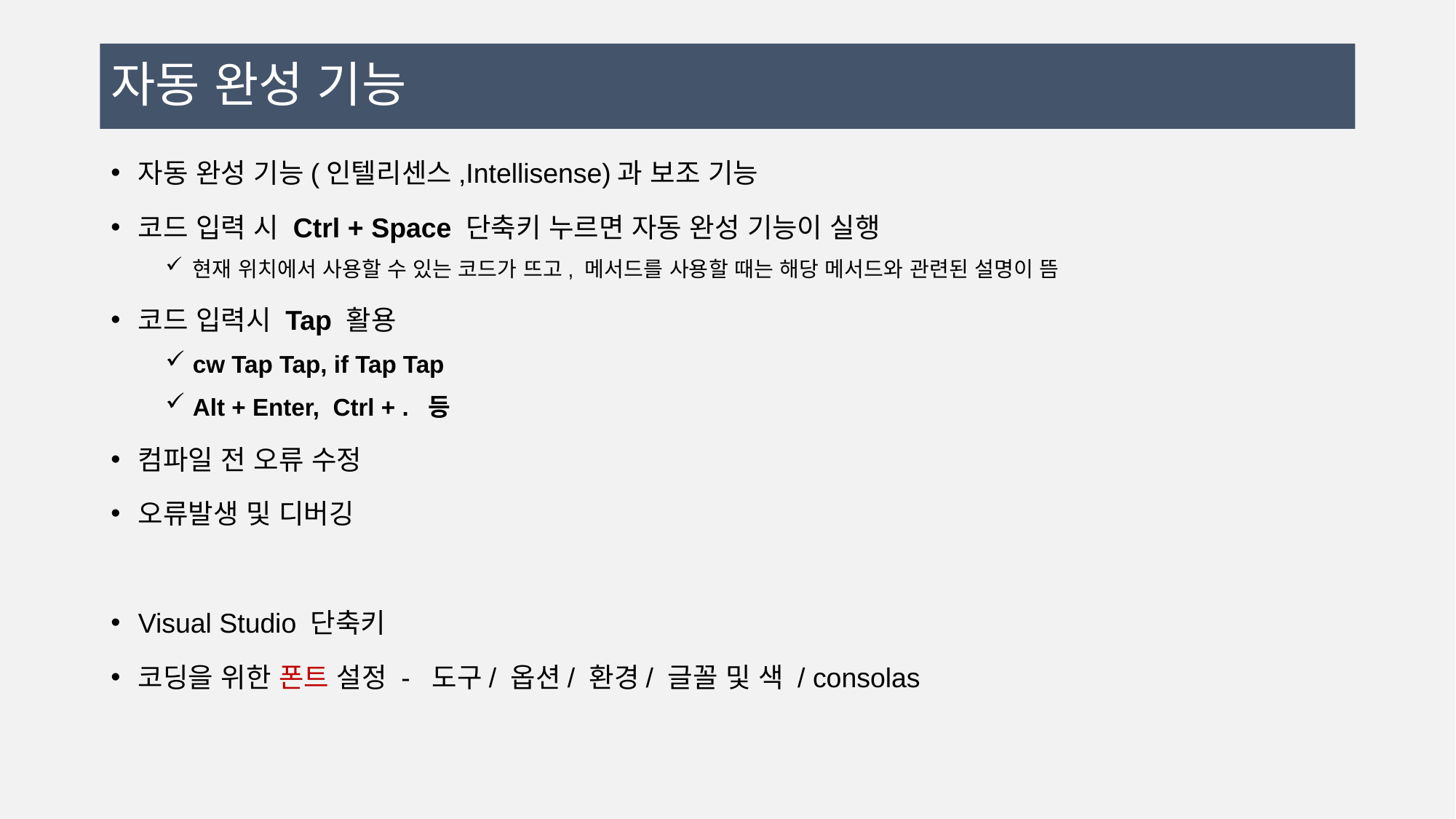

# 자동 완성 기능
자동 완성 기능(인텔리센스,Intellisense)과 보조 기능
코드 입력 시 Ctrl + Space 단축키 누르면 자동 완성 기능이 실행
현재 위치에서 사용할 수 있는 코드가 뜨고, 메서드를 사용할 때는 해당 메서드와 관련된 설명이 뜸
코드 입력시 Tap 활용
cw Tap Tap, if Tap Tap
Alt + Enter,  Ctrl + .  등
컴파일 전 오류 수정
오류발생 및 디버깅

Visual Studio 단축키
코딩을 위한 폰트 설정 -  도구/ 옵션/ 환경/ 글꼴 및 색 / consolas